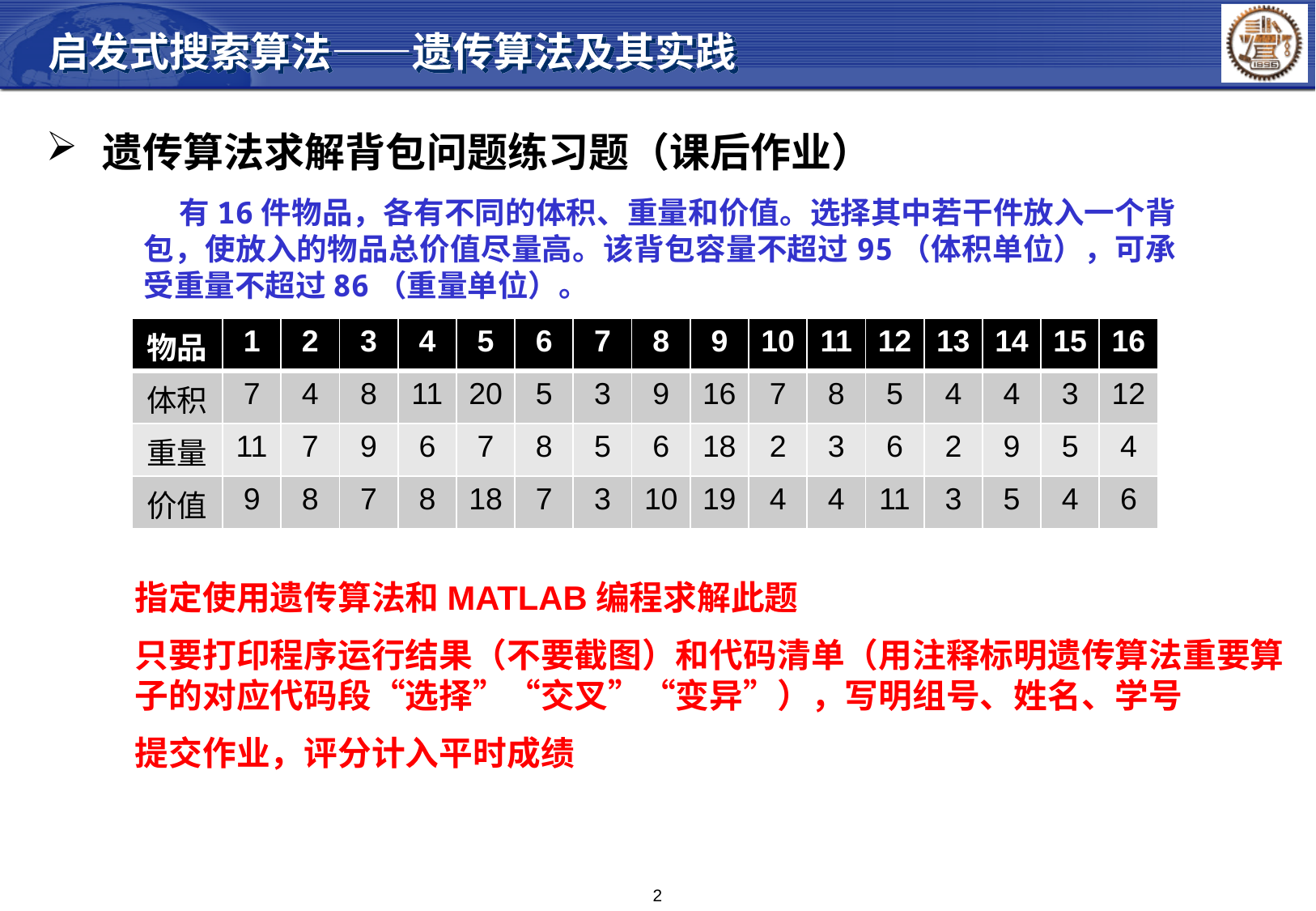

启发式搜索算法——遗传算法及其实践
 遗传算法求解背包问题练习题（课后作业）
    有16件物品，各有不同的体积、重量和价值。选择其中若干件放入一个背包，使放入的物品总价值尽量高。该背包容量不超过95（体积单位），可承受重量不超过86（重量单位）。
| 物品 | 1 | 2 | 3 | 4 | 5 | 6 | 7 | 8 | 9 | 10 | 11 | 12 | 13 | 14 | 15 | 16 |
| --- | --- | --- | --- | --- | --- | --- | --- | --- | --- | --- | --- | --- | --- | --- | --- | --- |
| 体积 | 7 | 4 | 8 | 11 | 20 | 5 | 3 | 9 | 16 | 7 | 8 | 5 | 4 | 4 | 3 | 12 |
| 重量 | 11 | 7 | 9 | 6 | 7 | 8 | 5 | 6 | 18 | 2 | 3 | 6 | 2 | 9 | 5 | 4 |
| 价值 | 9 | 8 | 7 | 8 | 18 | 7 | 3 | 10 | 19 | 4 | 4 | 11 | 3 | 5 | 4 | 6 |
指定使用遗传算法和MATLAB编程求解此题
只要打印程序运行结果（不要截图）和代码清单（用注释标明遗传算法重要算子的对应代码段“选择”“交叉”“变异”），写明组号、姓名、学号
提交作业，评分计入平时成绩
2